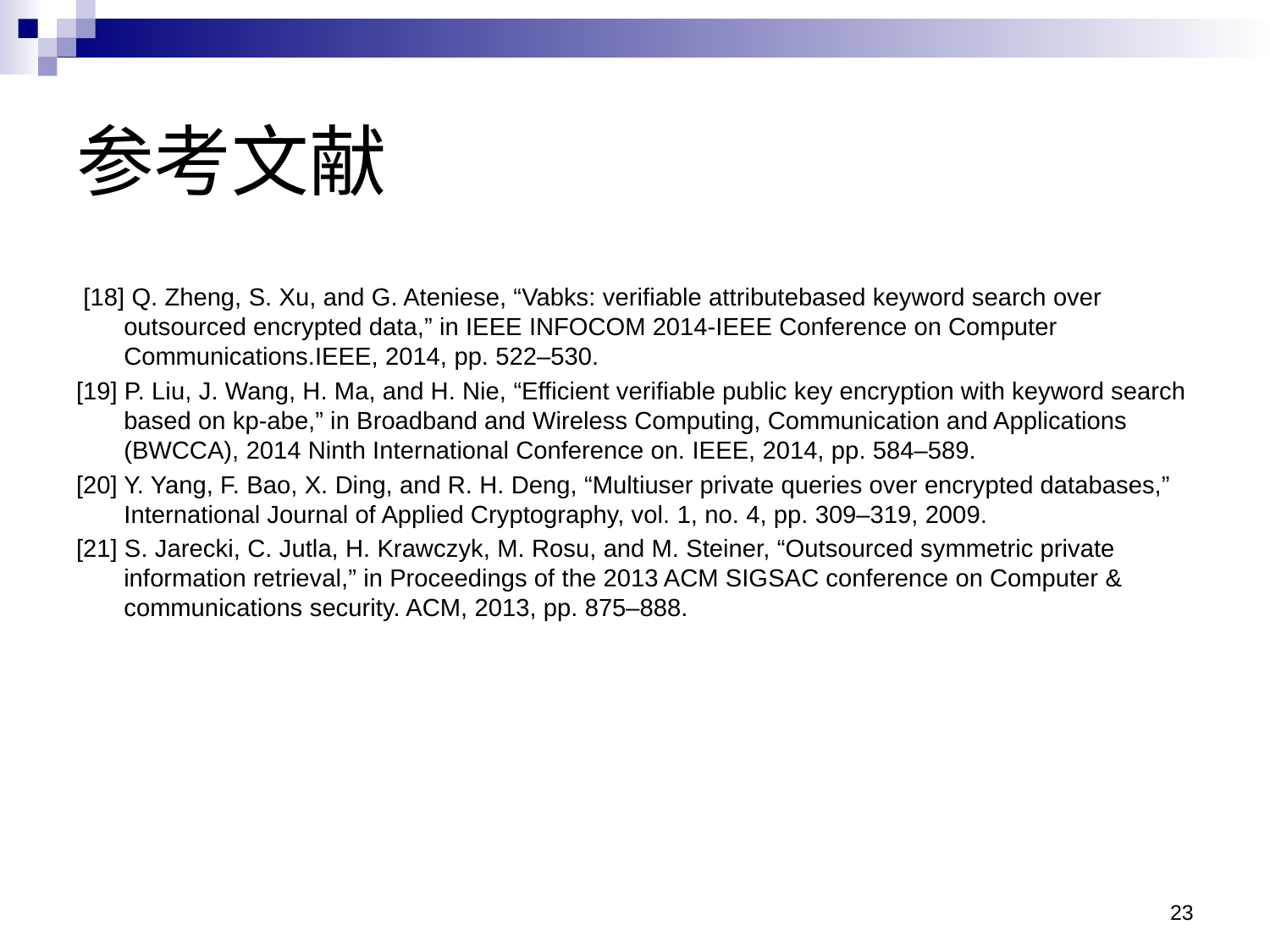

# 参考文献
 [18] Q. Zheng, S. Xu, and G. Ateniese, “Vabks: verifiable attributebased keyword search over outsourced encrypted data,” in IEEE INFOCOM 2014-IEEE Conference on Computer Communications.IEEE, 2014, pp. 522–530.
[19] P. Liu, J. Wang, H. Ma, and H. Nie, “Efficient verifiable public key encryption with keyword search based on kp-abe,” in Broadband and Wireless Computing, Communication and Applications (BWCCA), 2014 Ninth International Conference on. IEEE, 2014, pp. 584–589.
[20] Y. Yang, F. Bao, X. Ding, and R. H. Deng, “Multiuser private queries over encrypted databases,” International Journal of Applied Cryptography, vol. 1, no. 4, pp. 309–319, 2009.
[21] S. Jarecki, C. Jutla, H. Krawczyk, M. Rosu, and M. Steiner, “Outsourced symmetric private information retrieval,” in Proceedings of the 2013 ACM SIGSAC conference on Computer & communications security. ACM, 2013, pp. 875–888.
23